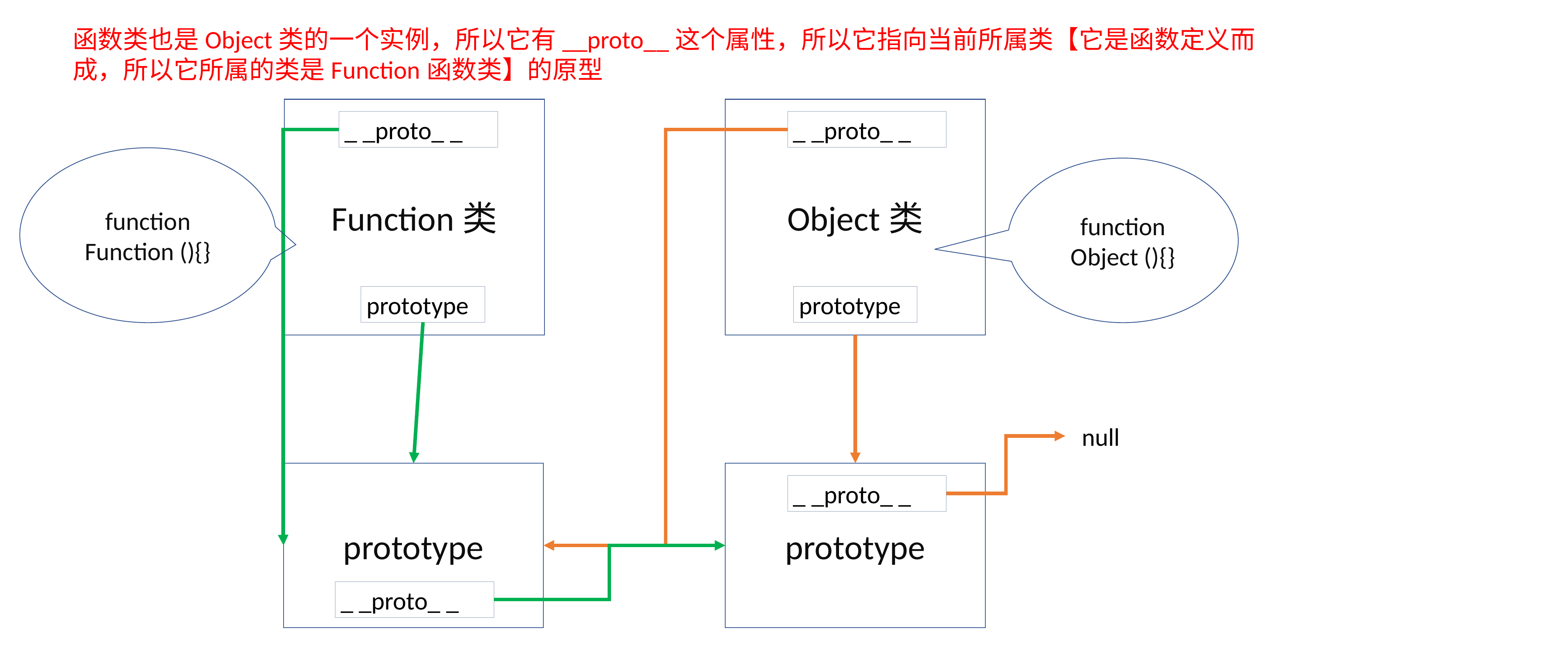

函数类也是Object类的一个实例，所以它有__proto__这个属性，所以它指向当前所属类【它是函数定义而成，所以它所属的类是Function函数类】的原型
Function类
Object类
_ _proto_ _
_ _proto_ _
function Function (){}
function Object (){}
prototype
prototype
null
prototype
prototype
_ _proto_ _
_ _proto_ _